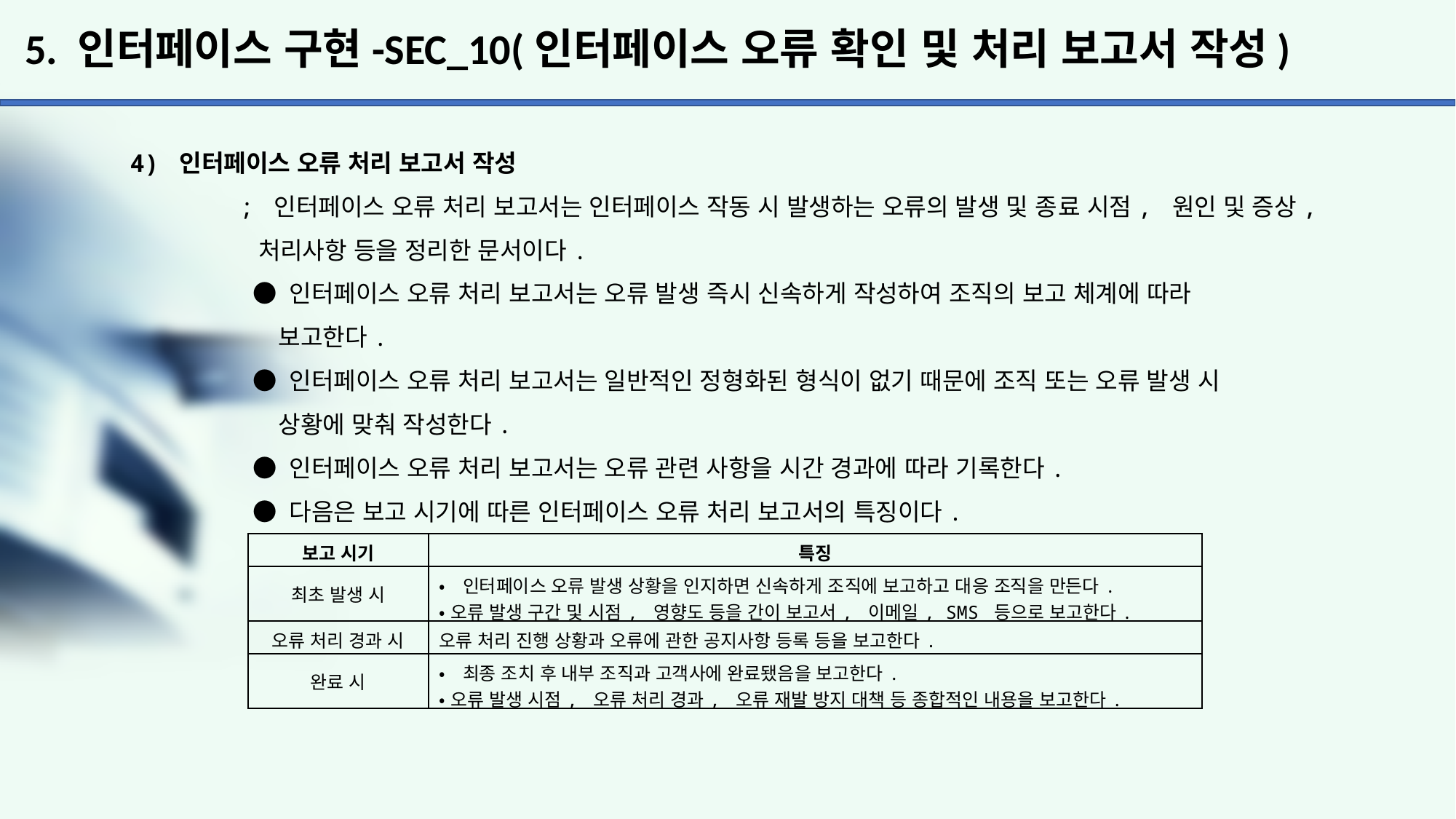

# 5. 인터페이스 구현-SEC_10(인터페이스 오류 확인 및 처리 보고서 작성)
4) 인터페이스 오류 처리 보고서 작성
	; 인터페이스 오류 처리 보고서는 인터페이스 작동 시 발생하는 오류의 발생 및 종료 시점, 원인 및 증상,
	  처리사항 등을 정리한 문서이다.
	  ● 인터페이스 오류 처리 보고서는 오류 발생 즉시 신속하게 작성하여 조직의 보고 체계에 따라
	     보고한다.
	  ● 인터페이스 오류 처리 보고서는 일반적인 정형화된 형식이 없기 때문에 조직 또는 오류 발생 시
	     상황에 맞춰 작성한다.
	  ● 인터페이스 오류 처리 보고서는 오류 관련 사항을 시간 경과에 따라 기록한다.
	  ● 다음은 보고 시기에 따른 인터페이스 오류 처리 보고서의 특징이다.
| 보고 시기 | 특징 |
| --- | --- |
| 최초 발생 시 | •인터페이스 오류 발생 상황을 인지하면 신속하게 조직에 보고하고 대응 조직을 만든다. •오류 발생 구간 및 시점, 영향도 등을 간이 보고서, 이메일, SMS 등으로 보고한다. |
| 오류 처리 경과 시 | 오류 처리 진행 상황과 오류에 관한 공지사항 등록 등을 보고한다. |
| 완료 시 | •최종 조치 후 내부 조직과 고객사에 완료됐음을 보고한다. •오류 발생 시점, 오류 처리 경과, 오류 재발 방지 대책 등 종합적인 내용을 보고한다. |